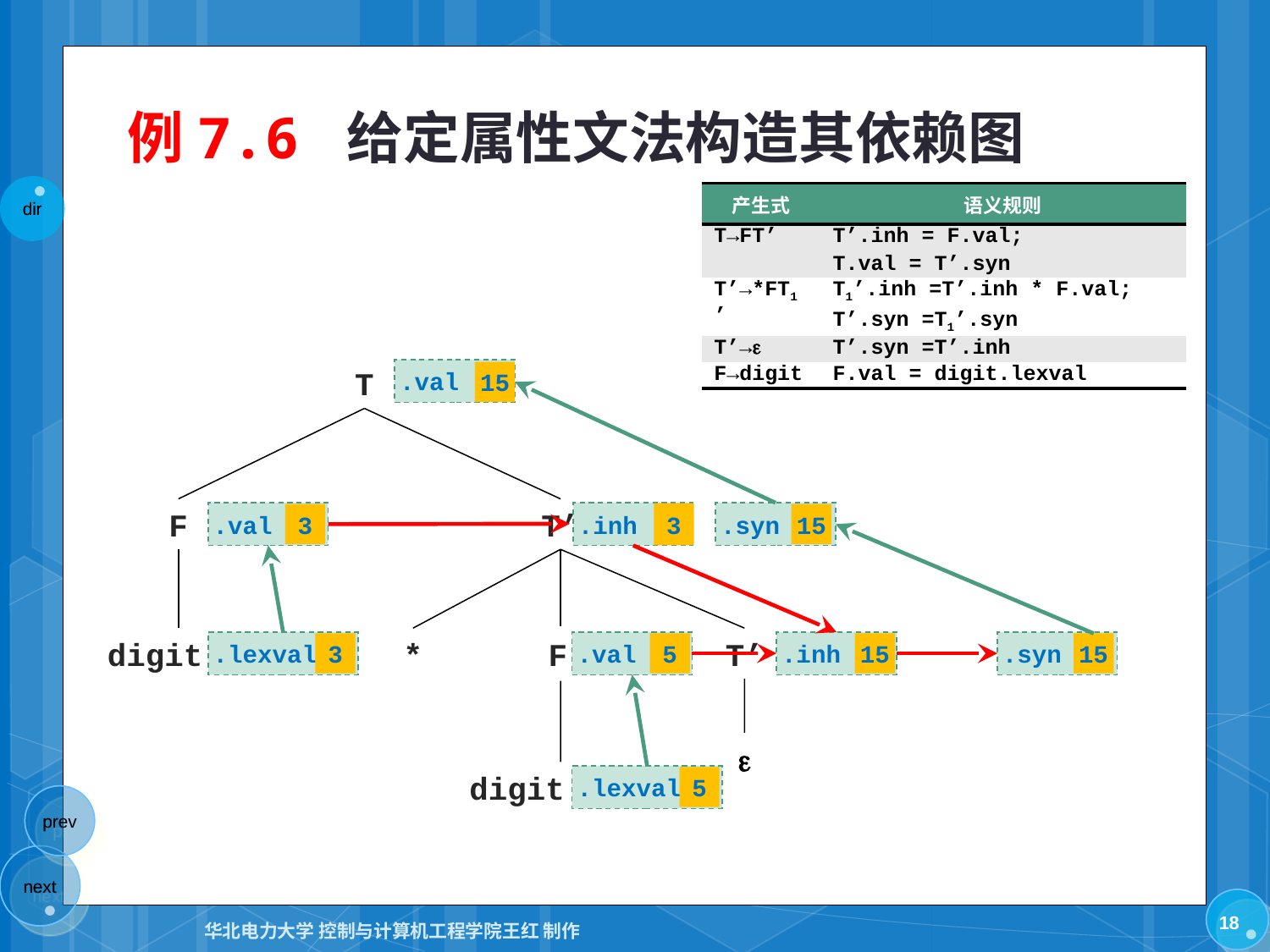

# 例7.6 给定属性文法构造其依赖图
| 产生式 | 语义规则 |
| --- | --- |
| T→FT’ | T’.inh = F.val; T.val = T’.syn |
| T’→\*FT1’ | T1’.inh =T’.inh \* F.val; T’.syn =T1’.syn |
| T’→ε | T’.syn =T’.inh |
| F→digit | F.val = digit.lexval |
T
.val
15
F
T’
.val
.inh
.syn
3
15
3
F
digit
*
T’
.lexval
.val
.inh
.syn
3
5
15
15
ε
digit
.lexval
5
18
华北电力大学 控制与计算机工程学院王红 制作